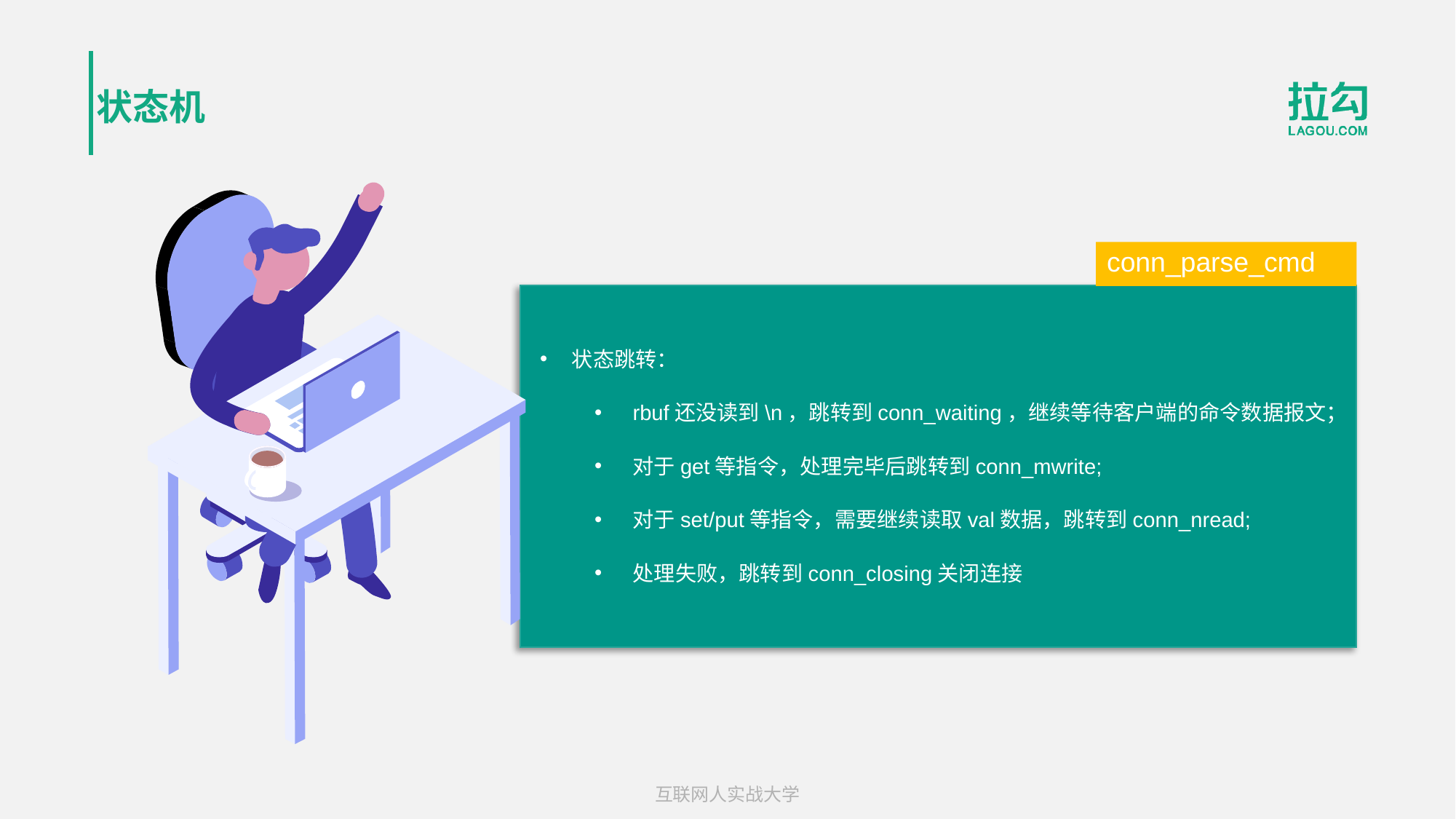

# 状态机

conn_parse_cmd

状态跳转：
rbuf还没读到\n，跳转到conn_waiting，继续等待客户端的命令数据报文；
对于get等指令，处理完毕后跳转到conn_mwrite;
对于set/put等指令，需要继续读取val数据，跳转到conn_nread;
处理失败，跳转到conn_closing关闭连接